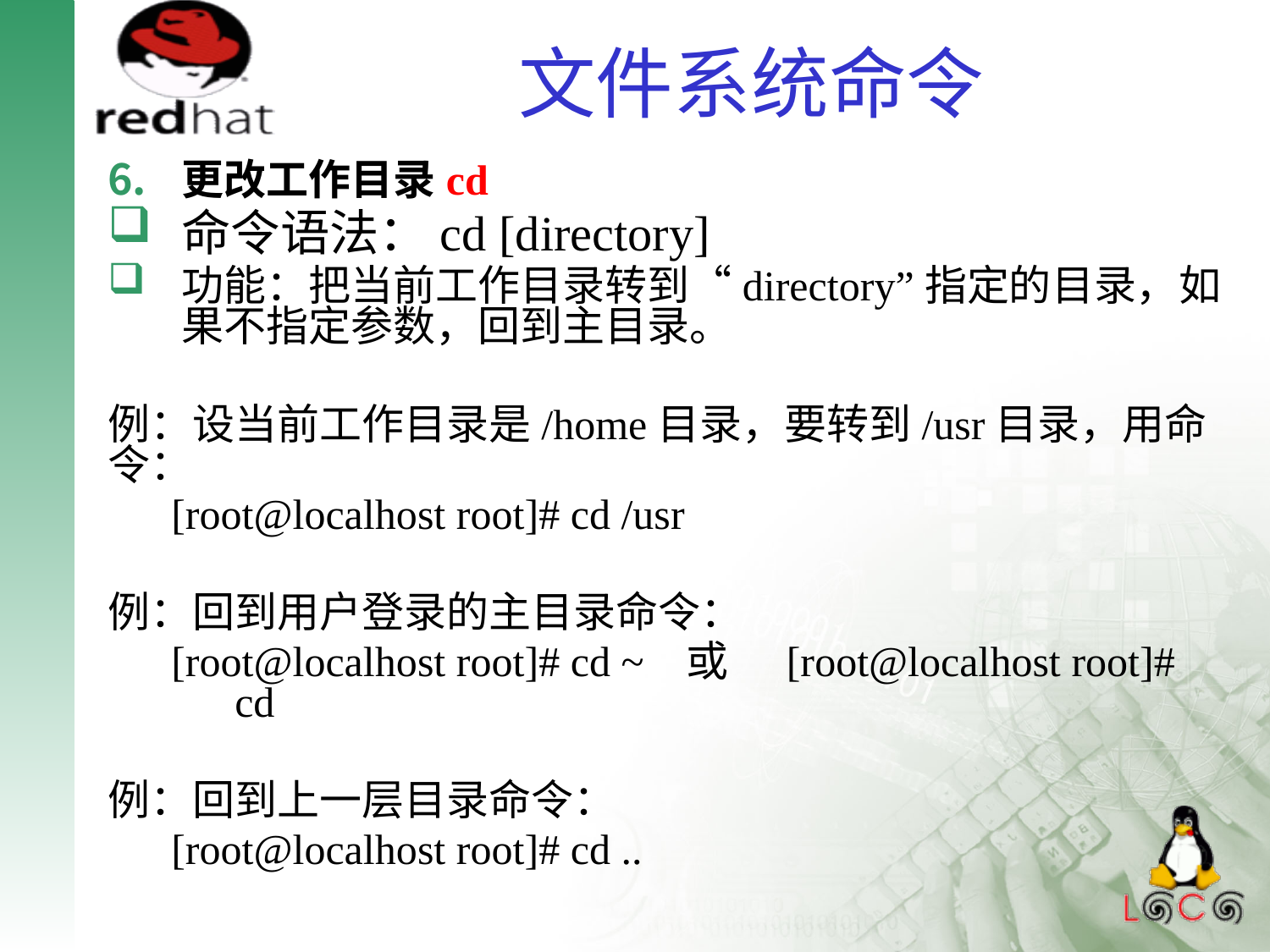

# 文件系统命令
更改工作目录cd
命令语法：cd [directory]
功能：把当前工作目录转到“directory”指定的目录，如果不指定参数，回到主目录。

例：设当前工作目录是/home目录，要转到/usr目录，用命令：
[root@localhost root]# cd /usr

例：回到用户登录的主目录命令：
[root@localhost root]# cd ~   或     [root@localhost root]# cd

例：回到上一层目录命令：
[root@localhost root]# cd ..